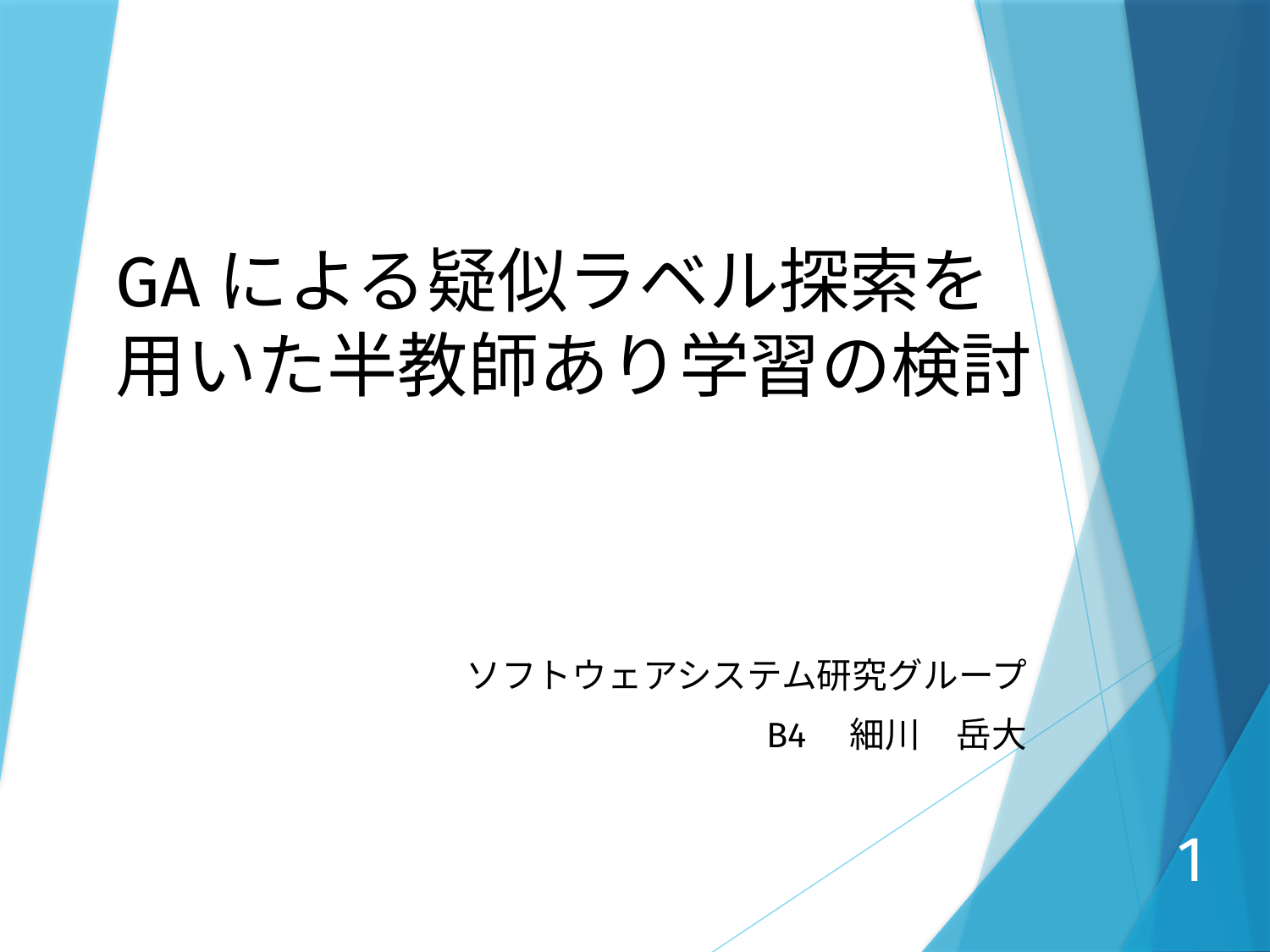

# GAによる疑似ラベル探索を 用いた半教師あり学習の検討
ソフトウェアシステム研究グループ
B4　細川　岳大
1